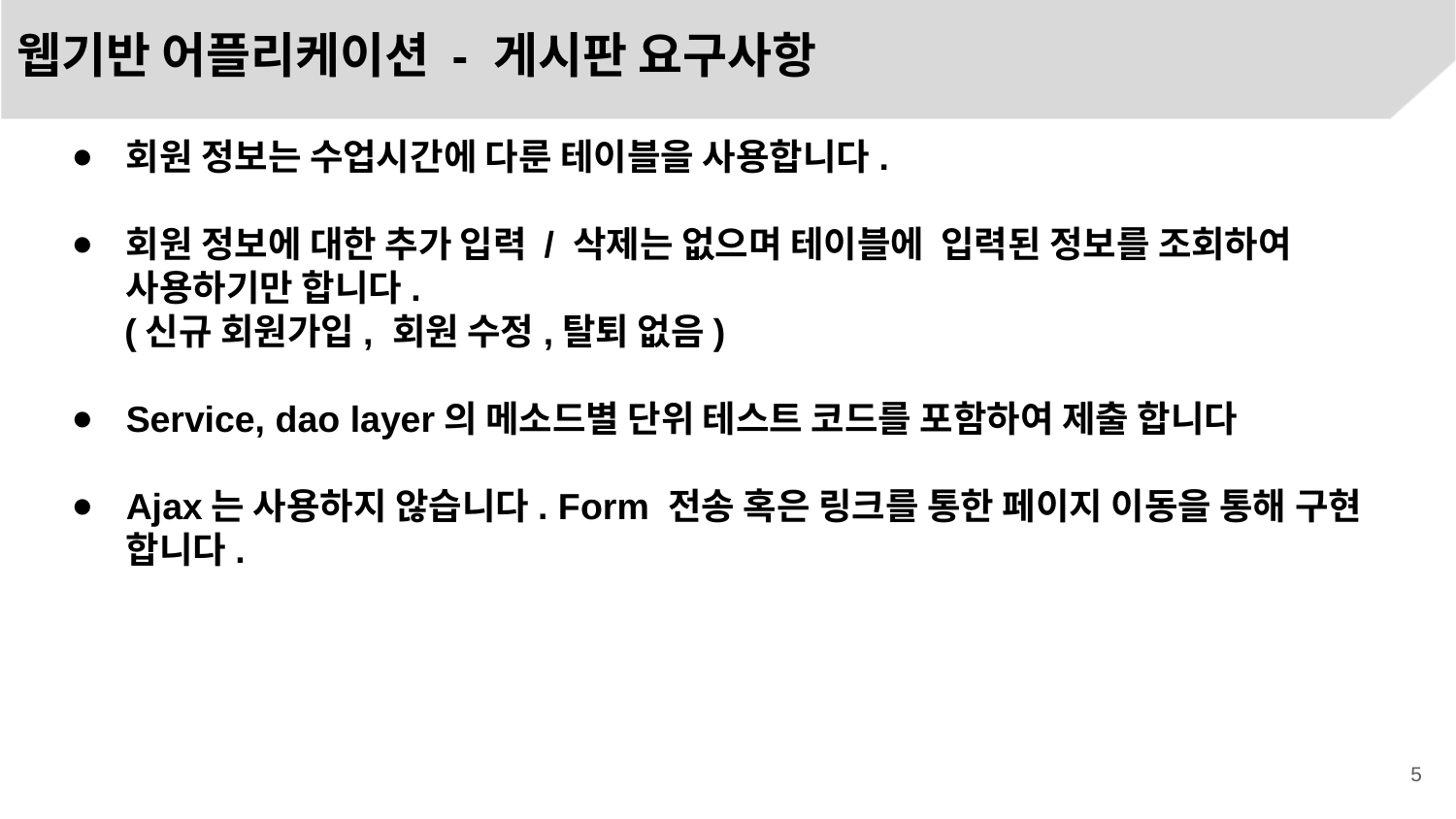

# 웹기반 어플리케이션 - 게시판 요구사항
회원 정보는 수업시간에 다룬 테이블을 사용합니다.

회원 정보에 대한 추가 입력 / 삭제는 없으며 테이블에  입력된 정보를 조회하여 사용하기만 합니다.
       (신규 회원가입, 회원 수정,탈퇴 없음)

Service, dao layer의 메소드별 단위 테스트 코드를 포함하여 제출 합니다

Ajax는 사용하지 않습니다. Form 전송 혹은 링크를 통한 페이지 이동을 통해 구현 합니다.

5